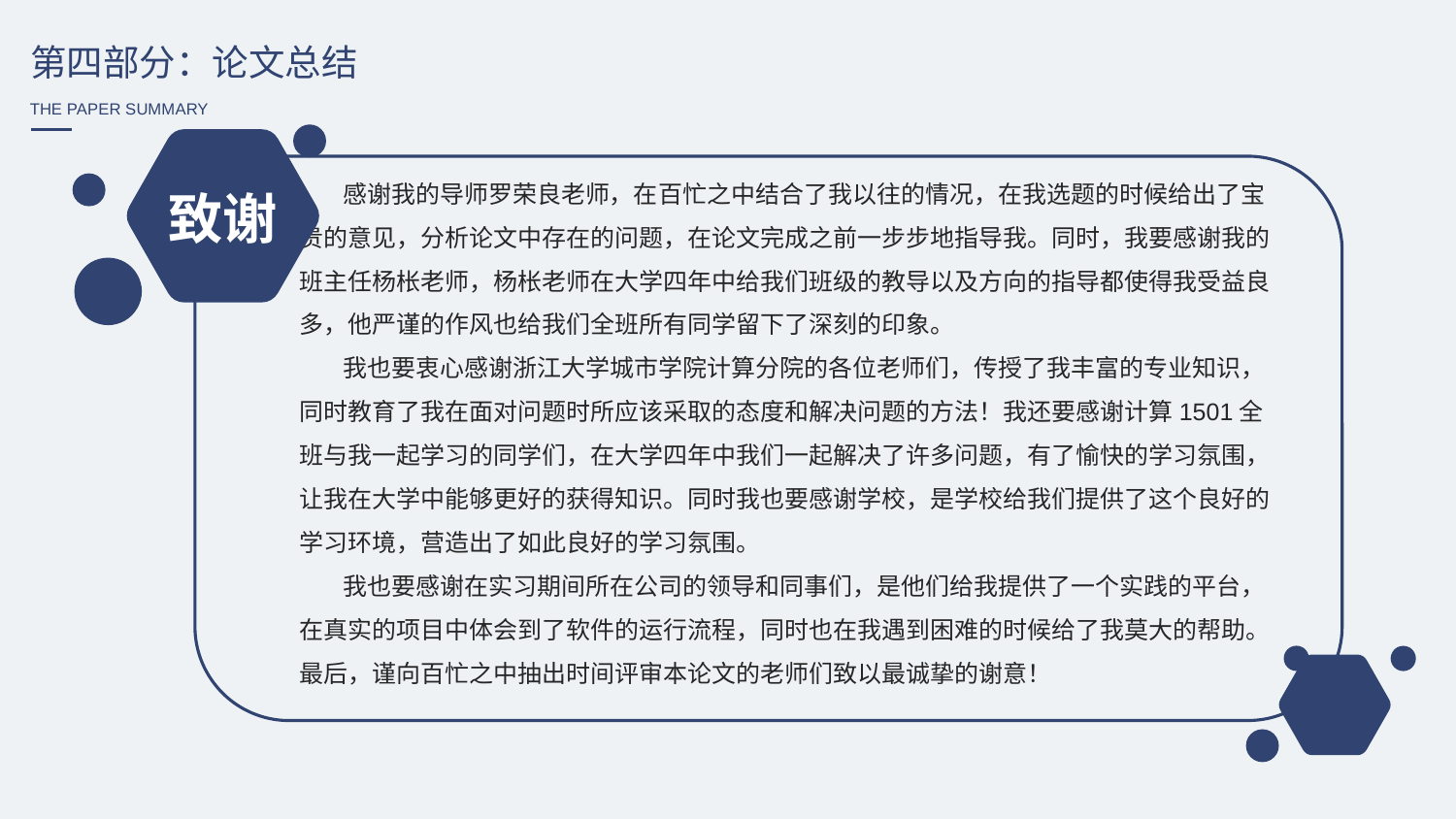

第四部分：论文总结
THE PAPER SUMMARY

致谢

       感谢我的导师罗荣良老师，在百忙之中结合了我以往的情况，在我选题的时候给出了宝贵的意见，分析论文中存在的问题，在论文完成之前一步步地指导我。同时，我要感谢我的班主任杨枨老师，杨枨老师在大学四年中给我们班级的教导以及方向的指导都使得我受益良多，他严谨的作风也给我们全班所有同学留下了深刻的印象。
       我也要衷心感谢浙江大学城市学院计算分院的各位老师们，传授了我丰富的专业知识，同时教育了我在面对问题时所应该采取的态度和解决问题的方法！我还要感谢计算1501全班与我一起学习的同学们，在大学四年中我们一起解决了许多问题，有了愉快的学习氛围，让我在大学中能够更好的获得知识。同时我也要感谢学校，是学校给我们提供了这个良好的学习环境，营造出了如此良好的学习氛围。
       我也要感谢在实习期间所在公司的领导和同事们，是他们给我提供了一个实践的平台，在真实的项目中体会到了软件的运行流程，同时也在我遇到困难的时候给了我莫大的帮助。
最后，谨向百忙之中抽出时间评审本论文的老师们致以最诚挚的谢意！